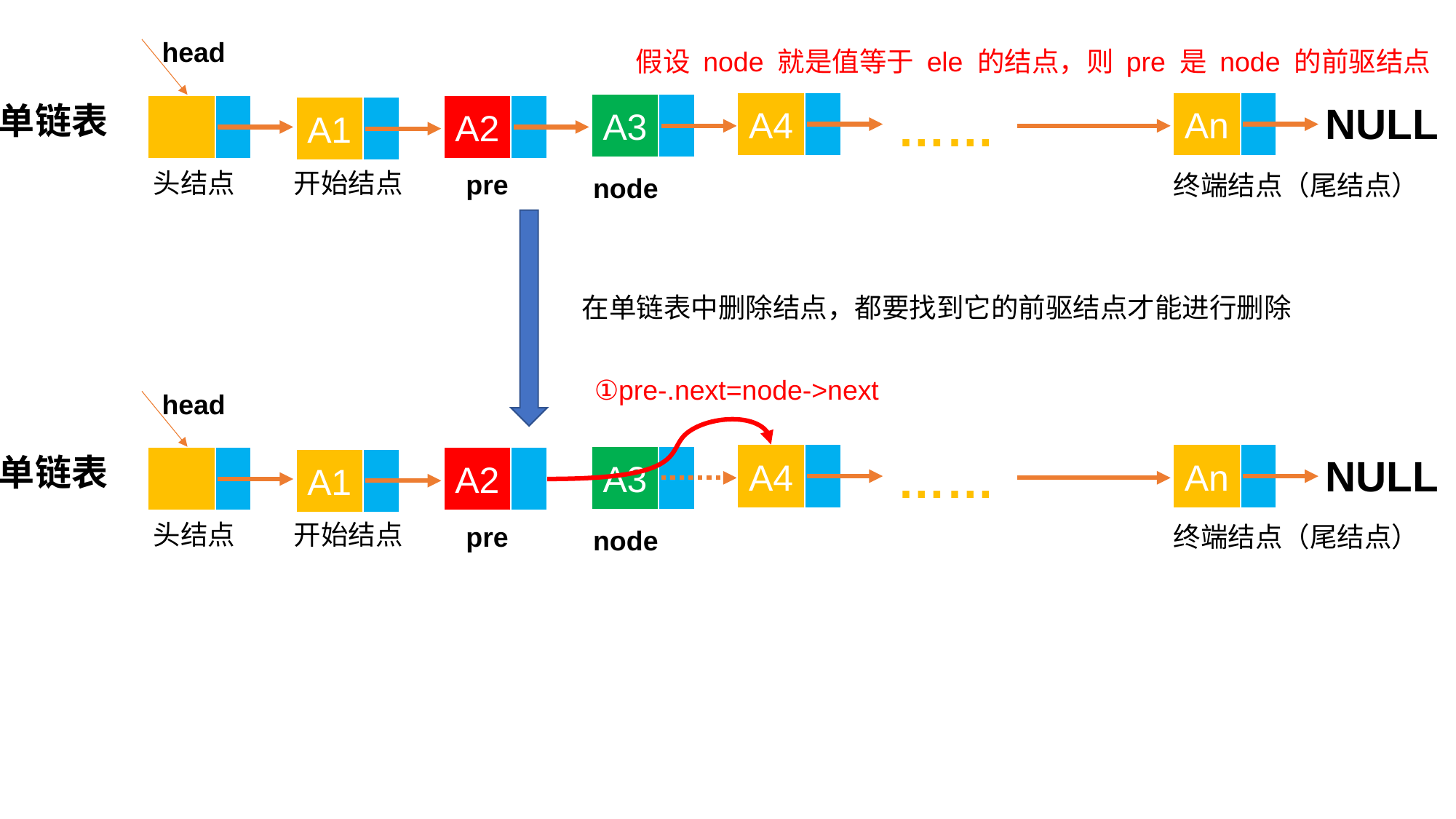

head
假设 node 就是值等于 ele 的结点，则 pre 是 node 的前驱结点
NULL
带头结点的单链表
A4

……
An

A3

A2

A1

头结点
开始结点
pre
终端结点（尾结点）
node

在单链表中删除结点，都要找到它的前驱结点才能进行删除
①pre-.next=node->next
head
NULL
带头结点的单链表
A4

……
An

A3

A2

A1

头结点
开始结点
pre
终端结点（尾结点）
node